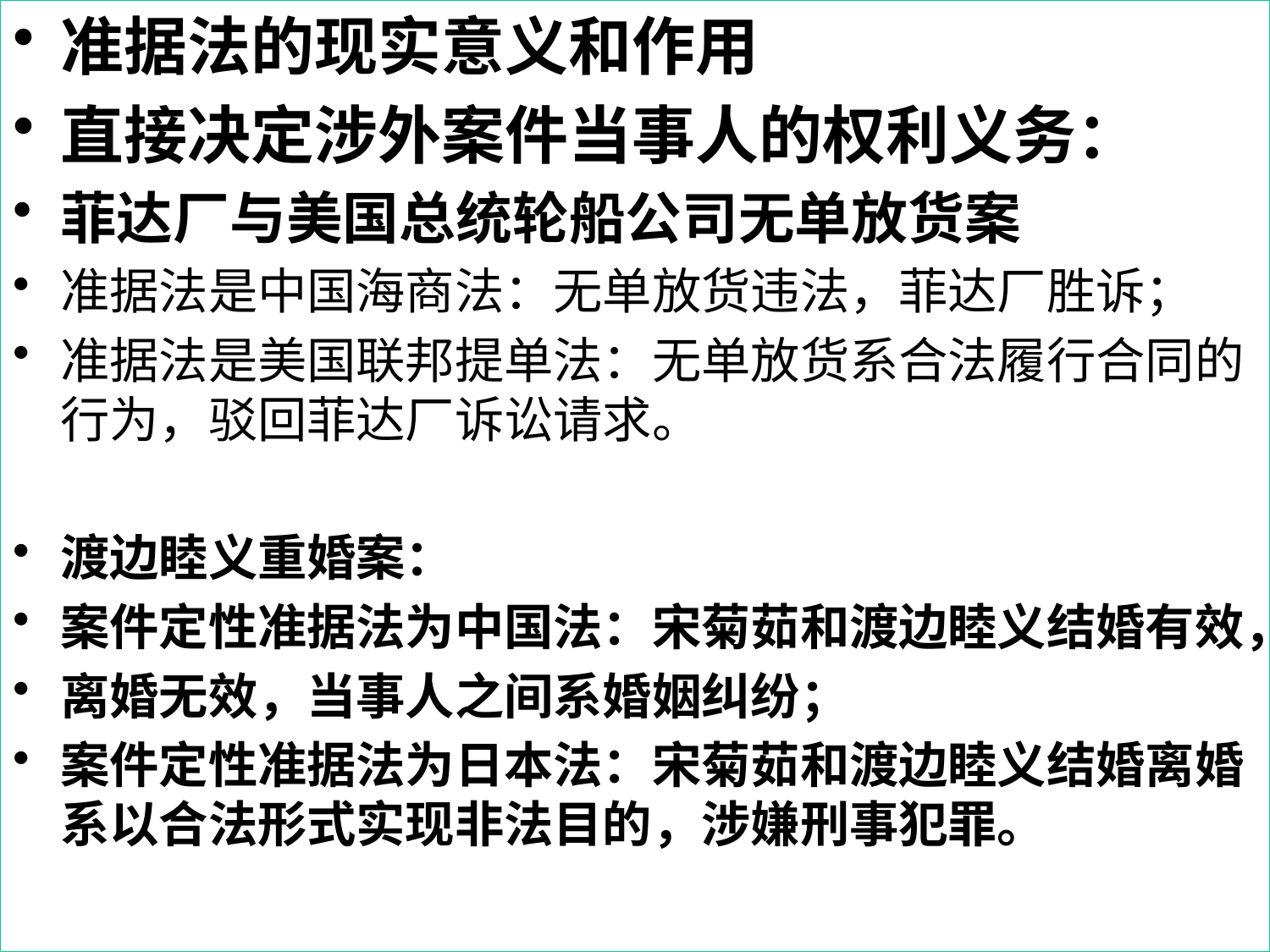

准据法的现实意义和作用
直接决定涉外案件当事人的权利义务：
菲达厂与美国总统轮船公司无单放货案
准据法是中国海商法：无单放货违法，菲达厂胜诉；
准据法是美国联邦提单法：无单放货系合法履行合同的行为，驳回菲达厂诉讼请求。

渡边睦义重婚案：
案件定性准据法为中国法：宋菊茹和渡边睦义结婚有效，
离婚无效，当事人之间系婚姻纠纷；
案件定性准据法为日本法：宋菊茹和渡边睦义结婚离婚系以合法形式实现非法目的，涉嫌刑事犯罪。